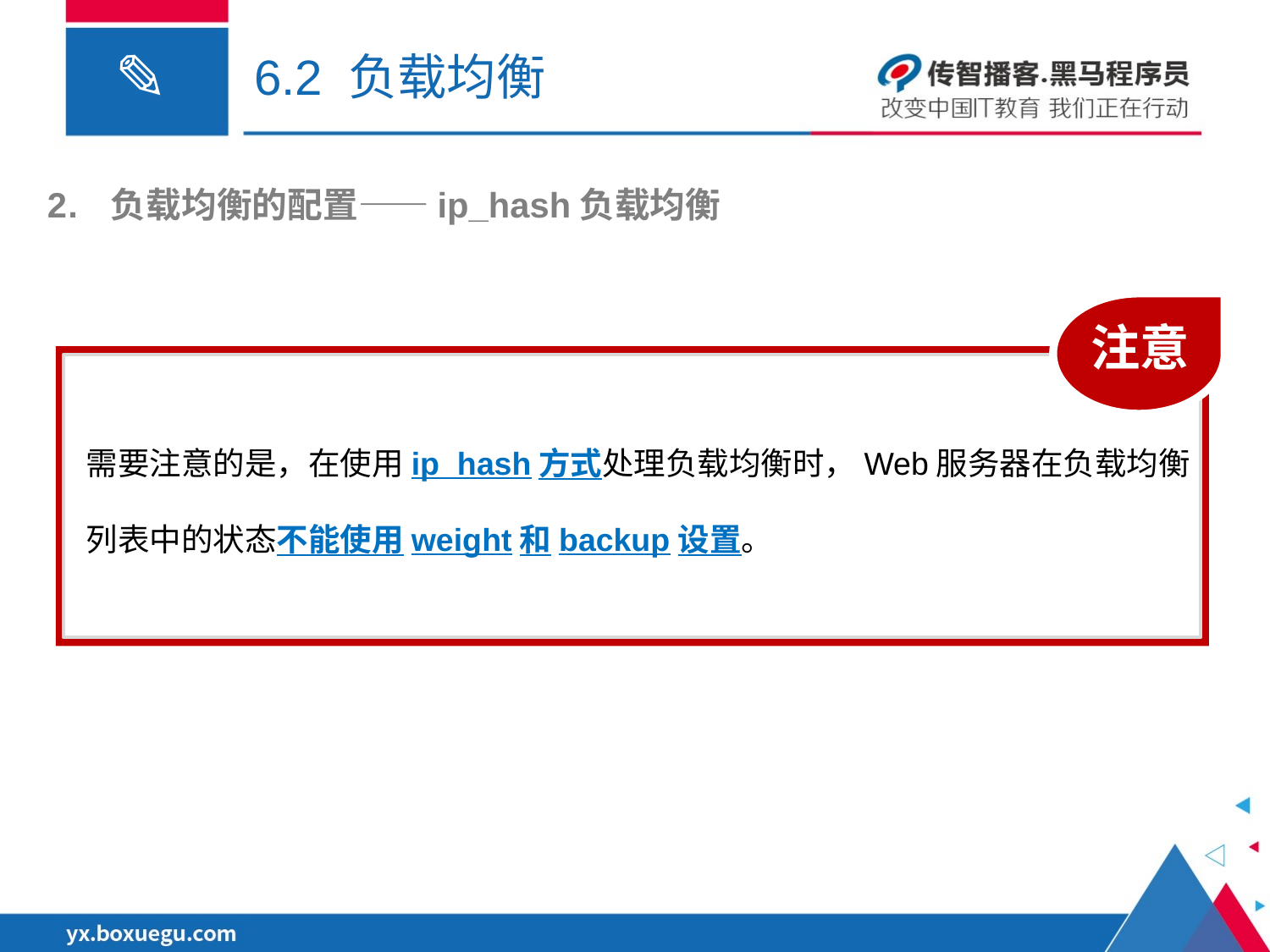

# 6.2 负载均衡
负载均衡的配置——ip_hash负载均衡

注意

需要注意的是，在使用ip_hash方式处理负载均衡时，Web服务器在负载均衡列表中的状态不能使用weight和backup设置。